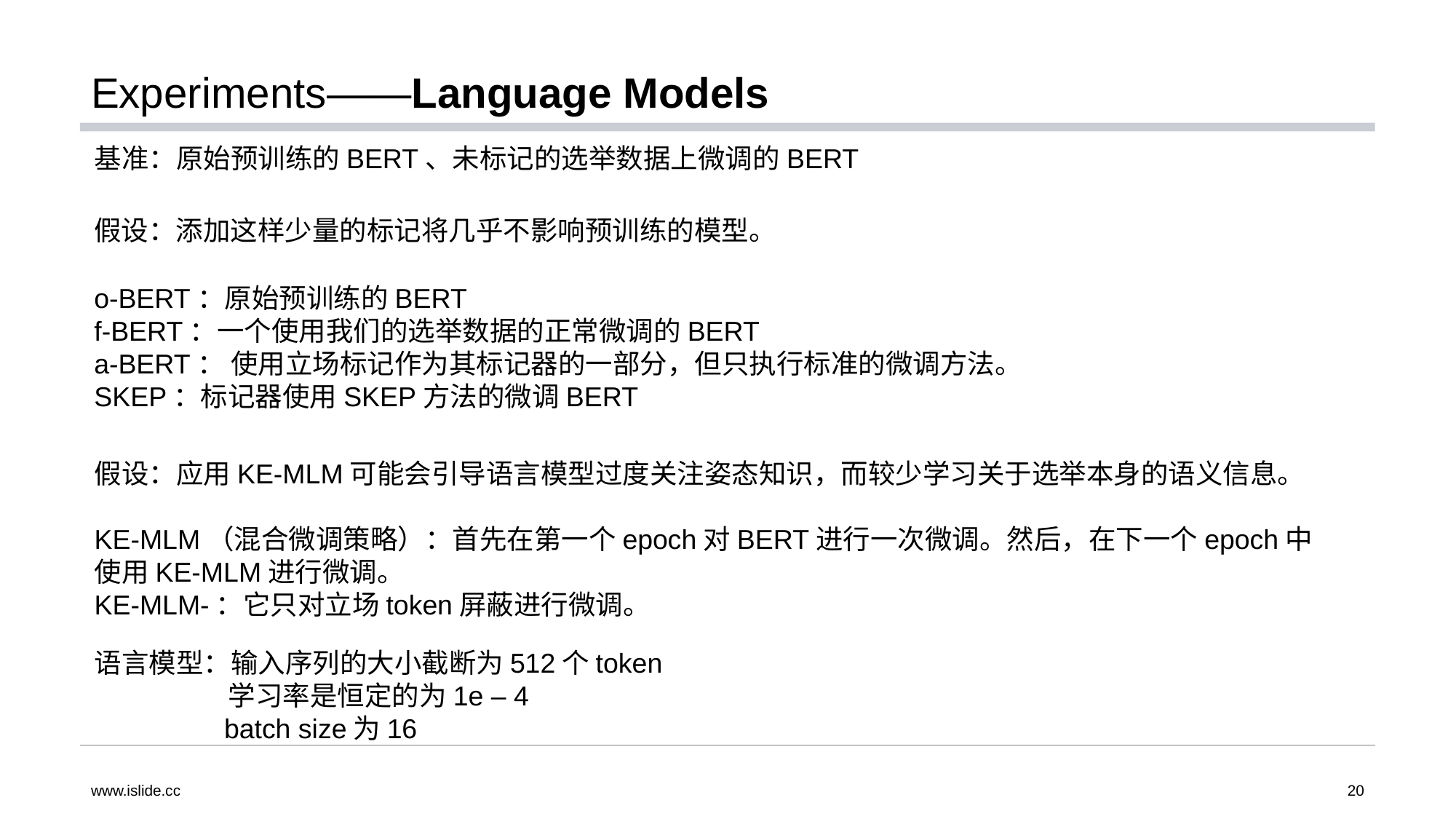

# Experiments——Language Models
基准：原始预训练的BERT、未标记的选举数据上微调的BERT
假设：添加这样少量的标记将几乎不影响预训练的模型。
o-BERT：原始预训练的BERT
f-BERT：一个使用我们的选举数据的正常微调的BERT
a-BERT： 使用立场标记作为其标记器的一部分，但只执行标准的微调方法。
SKEP：标记器使用SKEP方法的微调BERT
假设：应用KE-MLM可能会引导语言模型过度关注姿态知识，而较少学习关于选举本身的语义信息。

KE-MLM（混合微调策略）：首先在第一个epoch对BERT进行一次微调。然后，在下一个epoch中使用KE-MLM进行微调。
KE-MLM-：它只对立场token屏蔽进行微调。
语言模型：输入序列的大小截断为512个token
	   学习率是恒定的为1e – 4
                 batch size为16
www.islide.cc
20